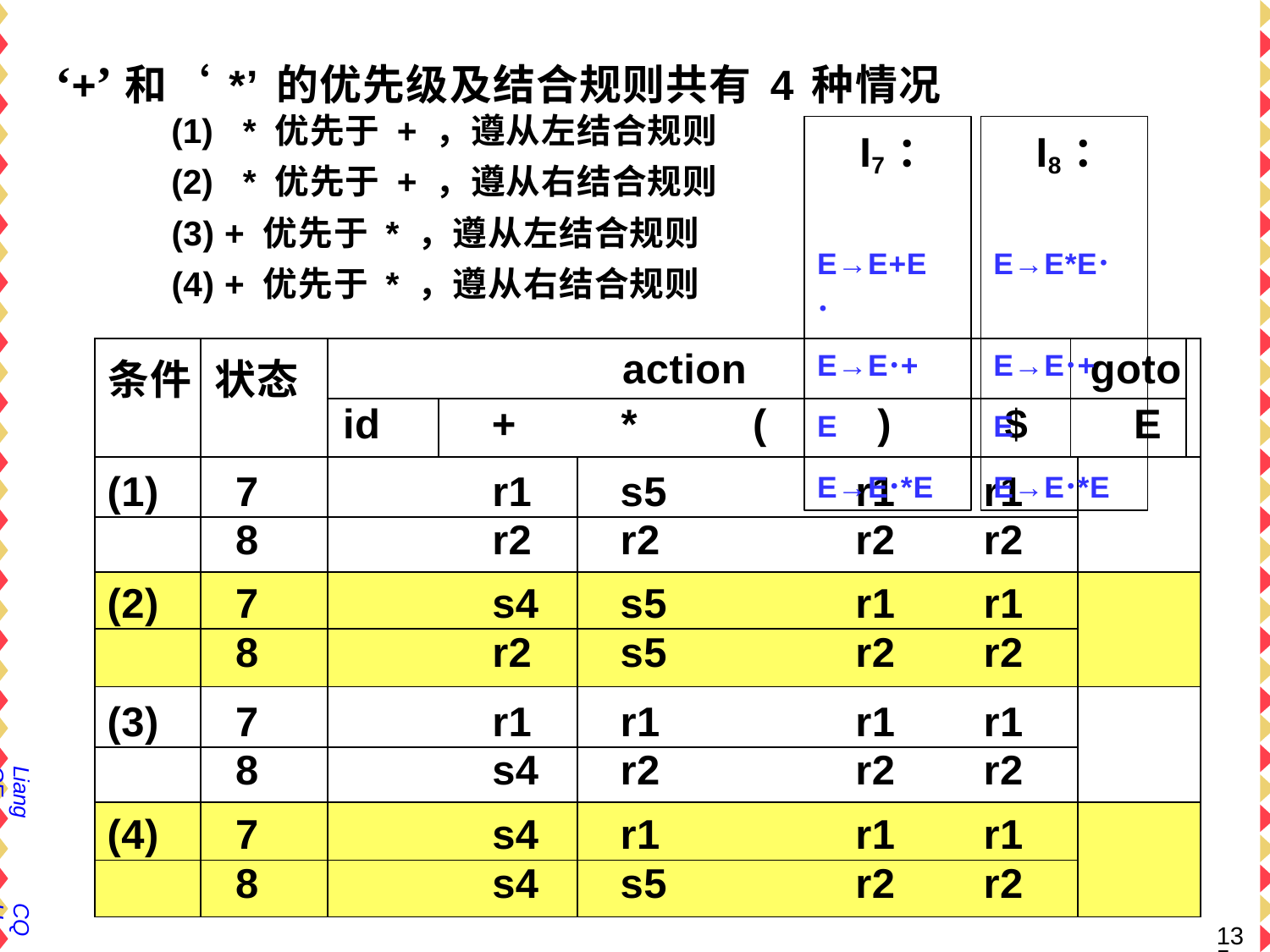

# ‘+’和‘*’的优先级及结合规则共有4种情况
* 优先于 + ，遵从左结合规则
* 优先于 + ，遵从右结合规则
(3) + 优先于 * ，遵从左结合规则
(4) + 优先于 * ，遵从右结合规则
I7：  E→E+E·  E→E·+E  E→E·*E
I8：  E→E*E·  E→E·+E  E→E·*E
| 条件 | 状态 | action |  |  |  |  |  | goto |  |  |
| --- | --- | --- | --- | --- | --- | --- | --- | --- | --- | --- |
|  |  | id | + | \* | ( | ) | $ | E |  |  |
| (1) | 7 | r1 |  | s5 | r1 |  | r1 |  |  |  |
|  | 8 | r2 |  | r2 | r2 |  | r2 |  |  |  |
| (2) | 7 | s4 |  | s5 | r1 |  | r1 |  |  |  |
|  | 8 | r2 |  | s5 | r2 |  | r2 |  |  |  |
| (3) | 7 | r1 |  | r1 | r1 |  | r1 |  |  |  |
|  | 8 | s4 |  | r2 | r2 |  | r2 |  |  |  |
| (4) | 7 | s4 |  | r1 | r1 |  | r1 |  |  |  |
|  | 8 | s4 |  | s5 | r2 |  | r2 |  |  |  |
Liang GE
CQU
135